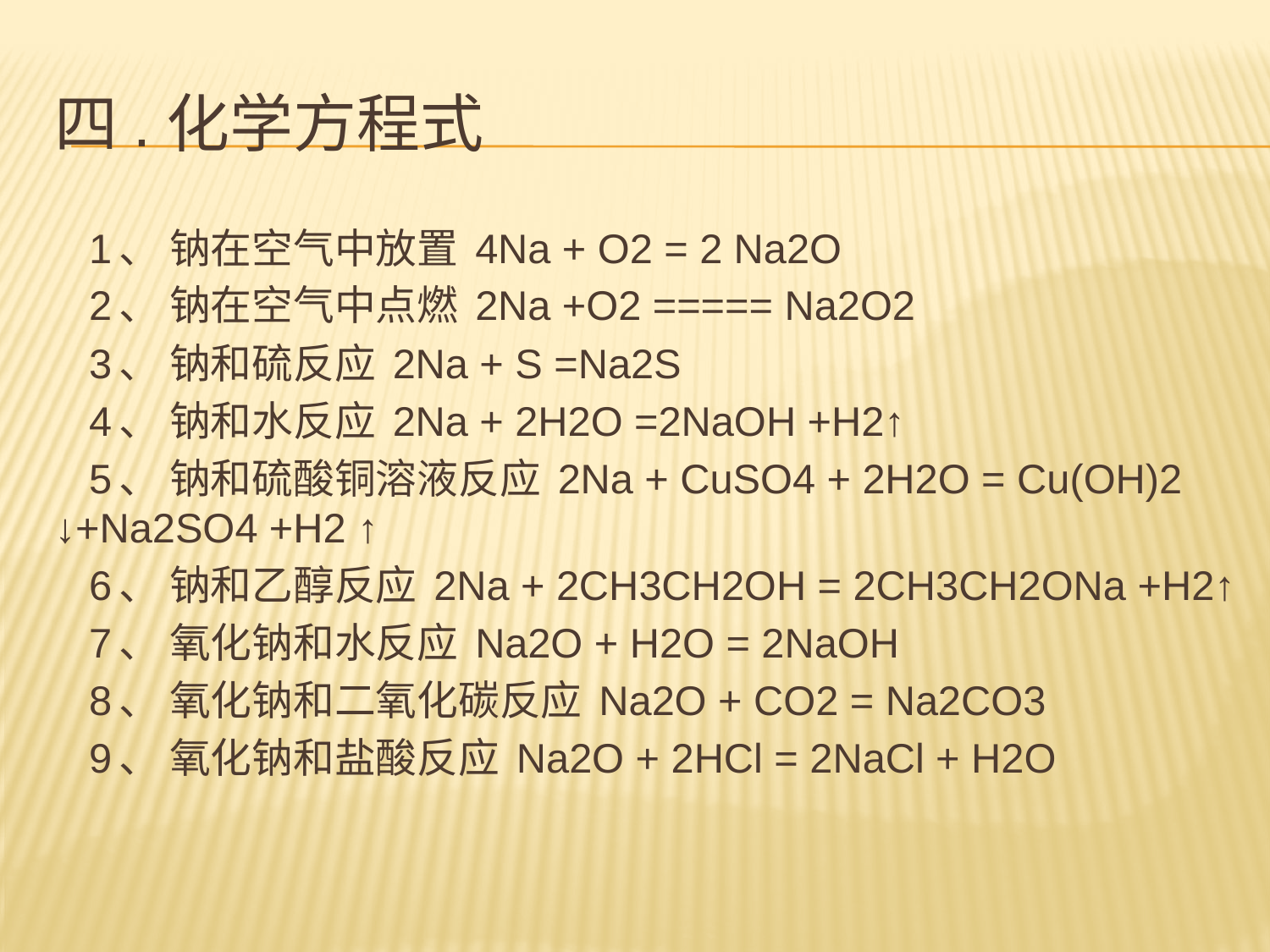

# 四.化学方程式
   1、 钠在空气中放置 4Na + O2 = 2 Na2O
   2、 钠在空气中点燃 2Na +O2 ===== Na2O2
   3、 钠和硫反应 2Na + S =Na2S
   4、 钠和水反应 2Na + 2H2O =2NaOH +H2↑
   5、 钠和硫酸铜溶液反应 2Na + CuSO4 + 2H2O = Cu(OH)2 ↓+Na2SO4 +H2 ↑
   6、 钠和乙醇反应 2Na + 2CH3CH2OH = 2CH3CH2ONa +H2↑
   7、 氧化钠和水反应 Na2O + H2O = 2NaOH
   8、 氧化钠和二氧化碳反应 Na2O + CO2 = Na2CO3
   9、 氧化钠和盐酸反应 Na2O + 2HCl = 2NaCl + H2O